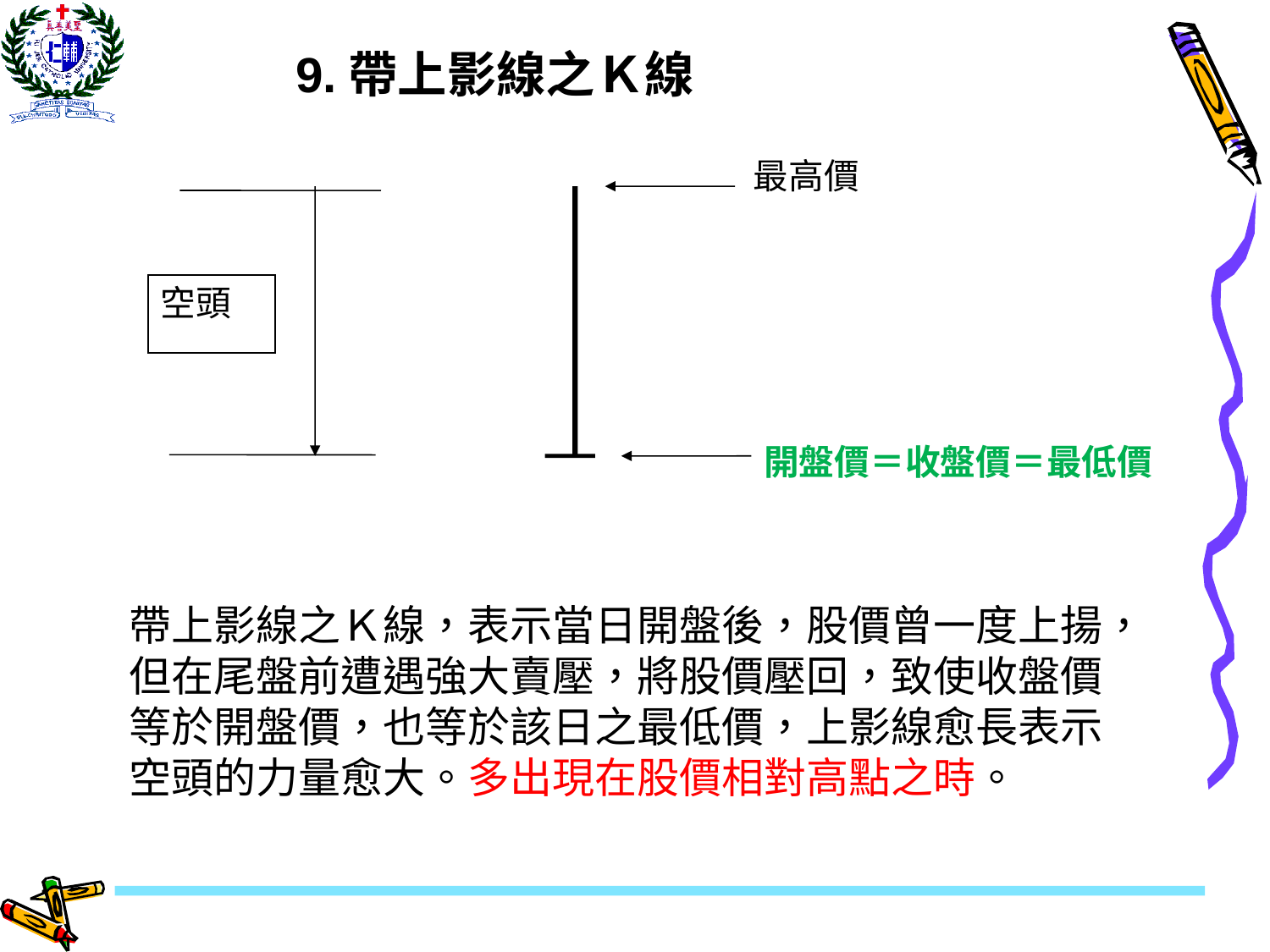

# 9.帶上影線之Ｋ線
最高價

空頭

開盤價＝收盤價＝最低價

帶上影線之Ｋ線，表示當日開盤後，股價曾一度上揚，但在尾盤前遭遇強大賣壓，將股價壓回，致使收盤價等於開盤價，也等於該日之最低價，上影線愈長表示空頭的力量愈大。多出現在股價相對高點之時。